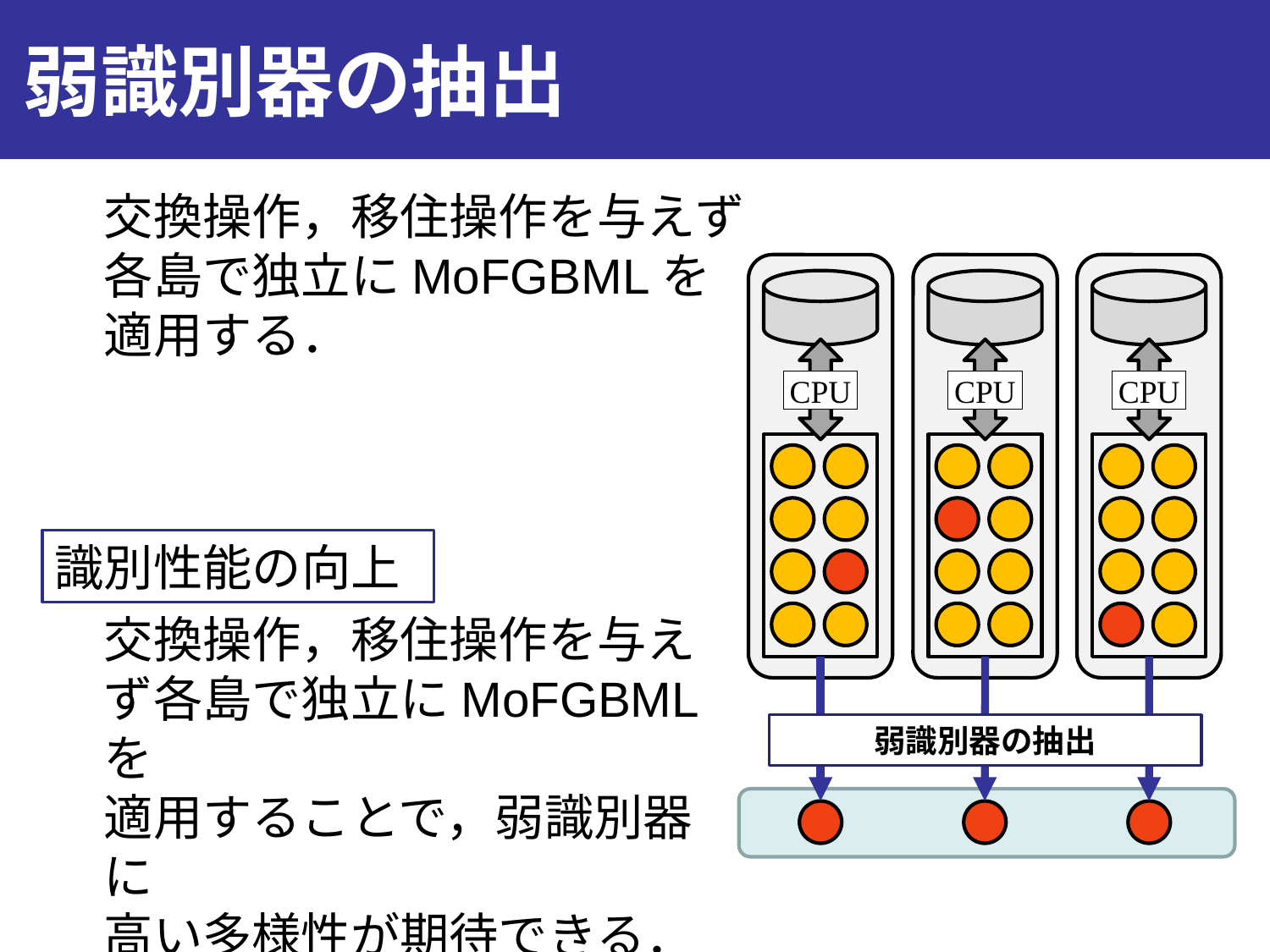

# 弱識別器の抽出
交換操作，移住操作を与えず各島で独立にMoFGBMLを
適用する．

CPU
CPU
CPU

識別性能の向上

交換操作，移住操作を与えず各島で独立にMoFGBMLを
適用することで，弱識別器に
高い多様性が期待できる．

弱識別器の抽出